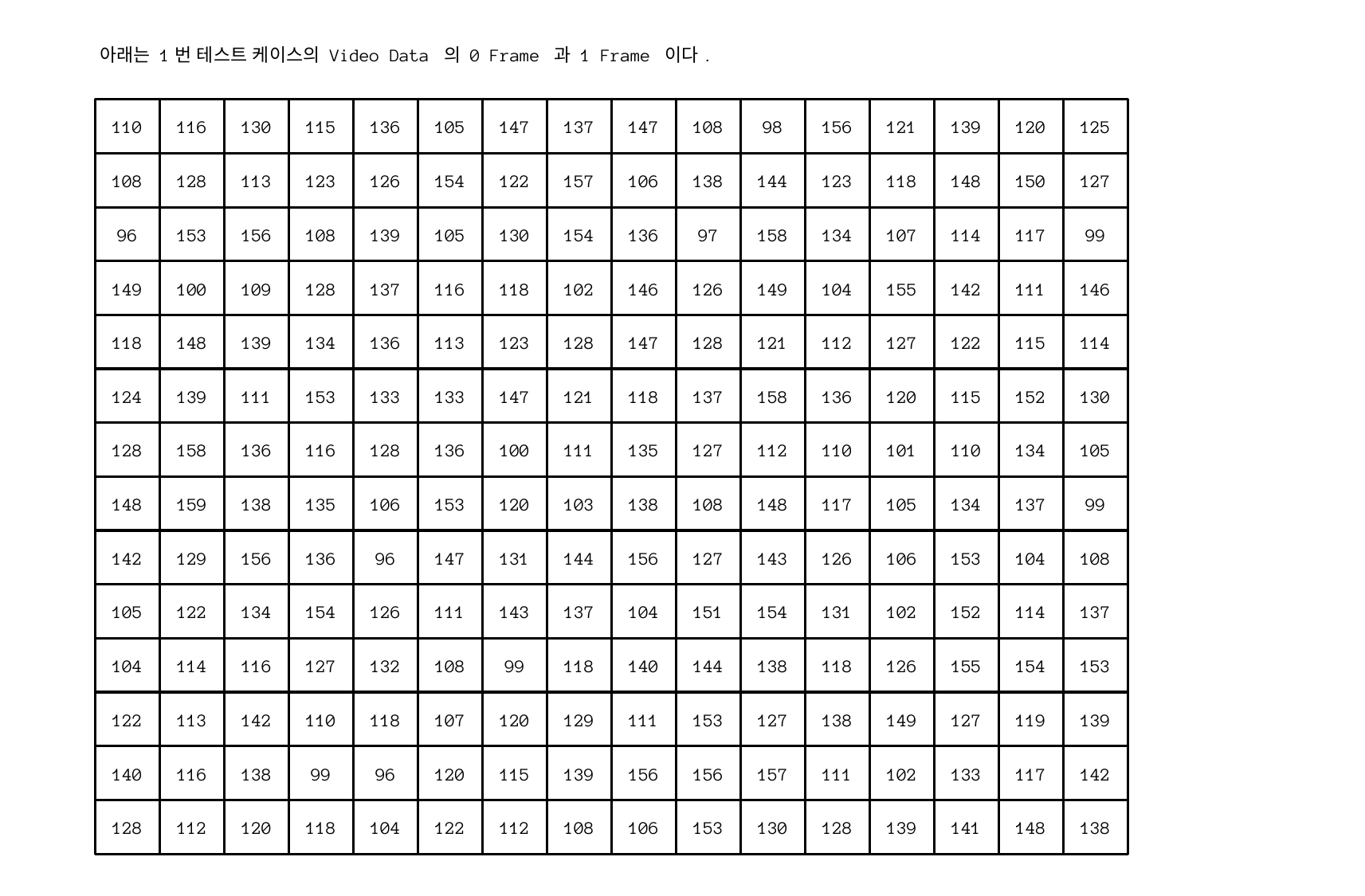

아래는 1번 테스트 케이스의 Video Data 의 0 Frame 과 1 Frame 이다.
110
116
130
115
136
105
147
137
147
108
98
156
121
139
120
125
108
128
113
123
126
154
122
157
106
138
144
123
118
148
150
127
96
153
156
108
139
105
130
154
136
97
158
134
107
114
117
99
149
100
109
128
137
116
118
102
146
126
149
104
155
142
111
146
118
148
139
134
136
113
123
128
147
128
121
112
127
122
115
114
124
139
111
153
133
133
147
121
118
137
158
136
120
115
152
130
128
158
136
116
128
136
100
111
135
127
112
110
101
110
134
105
148
159
138
135
106
153
120
103
138
108
148
117
105
134
137
99
142
129
156
136
96
147
131
144
156
127
143
126
106
153
104
108
105
122
134
154
126
111
143
137
104
151
154
131
102
152
114
137
104
114
116
127
132
108
99
118
140
144
138
118
126
155
154
153
122
113
142
110
118
107
120
129
111
153
127
138
149
127
119
139
140
116
138
99
96
120
115
139
156
156
157
111
102
133
117
142
128
112
120
118
104
122
112
108
106
153
130
128
139
141
148
138